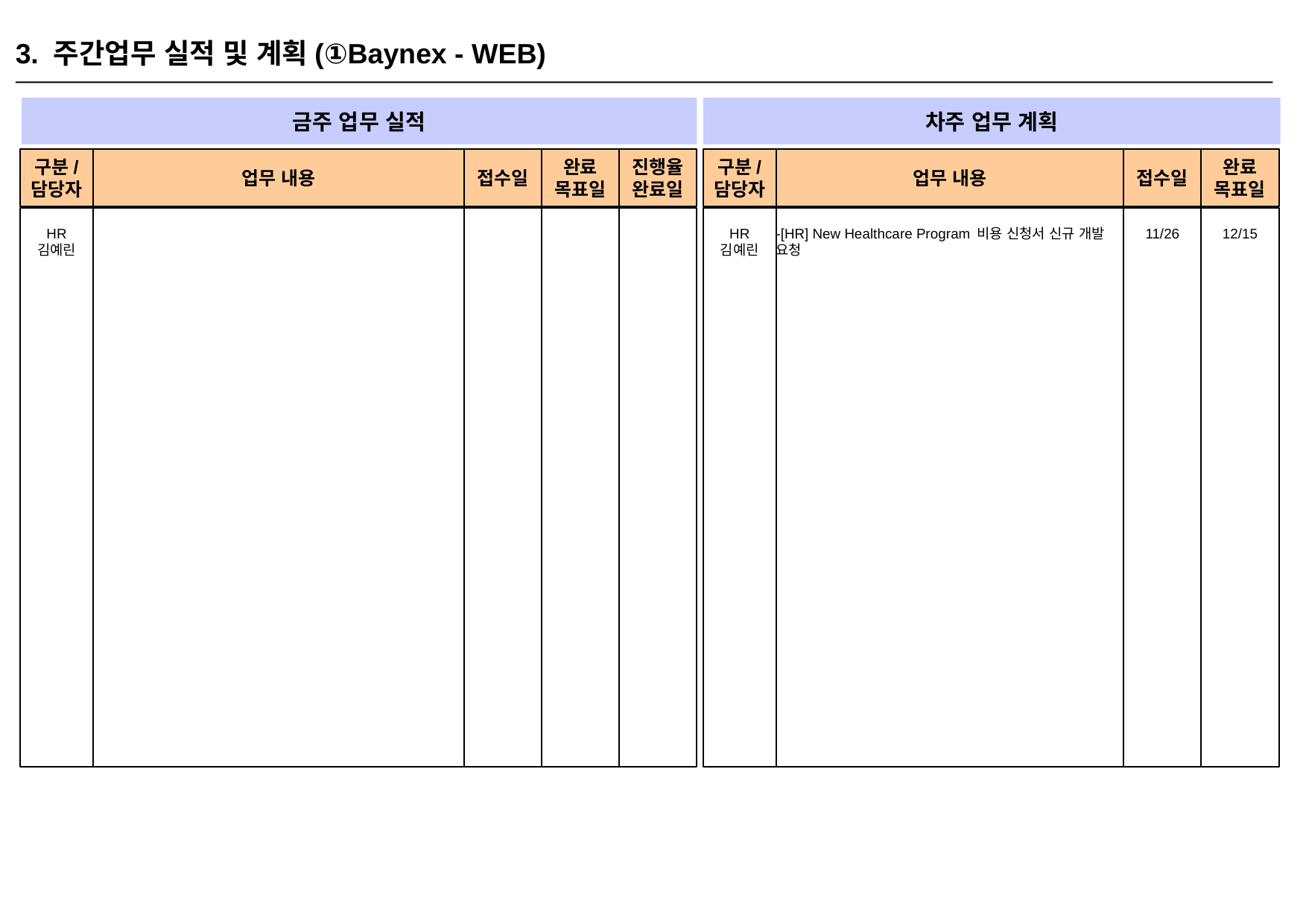

3. 주간업무 실적 및 계획(①Baynex - WEB)

금주 업무 실적
차주 업무 계획
구분/
담당자
업무 내용
접수일
완료
목표일
진행율
완료일
구분/
담당자
업무 내용
접수일
완료
목표일
HR
김예린

HR
김예린
-[HR] New Healthcare Program 비용 신청서 신규 개발 요청
11/26
12/15